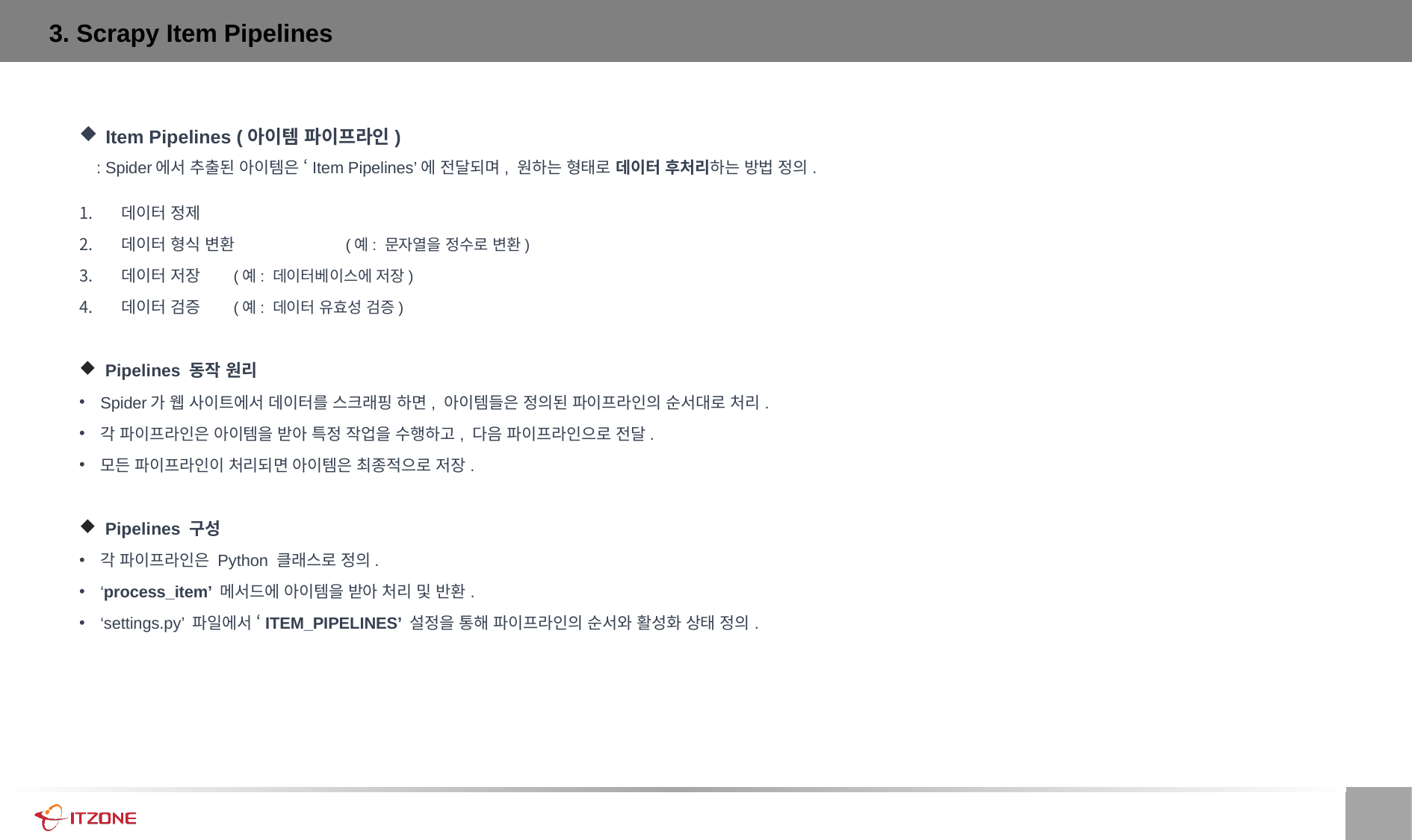

3. Scrapy Item Pipelines
 Item Pipelines (아이템 파이프라인)
    : Spider에서 추출된 아이템은 ‘Item Pipelines’에 전달되며, 원하는 형태로 데이터 후처리하는 방법 정의.

데이터 정제
데이터 형식 변환 	(예: 문자열을 정수로 변환)
데이터 저장 	(예: 데이터베이스에 저장)
데이터 검증 	(예: 데이터 유효성 검증)

 Pipelines 동작 원리
Spider가 웹 사이트에서 데이터를 스크래핑 하면, 아이템들은 정의된 파이프라인의 순서대로 처리.
각 파이프라인은 아이템을 받아 특정 작업을 수행하고, 다음 파이프라인으로 전달.
모든 파이프라인이 처리되면 아이템은 최종적으로 저장.

 Pipelines 구성
각 파이프라인은 Python 클래스로 정의.
‘process_item’ 메서드에 아이템을 받아 처리 및 반환.
‘settings.py’ 파일에서 ‘ITEM_PIPELINES’ 설정을 통해 파이프라인의 순서와 활성화 상태 정의.